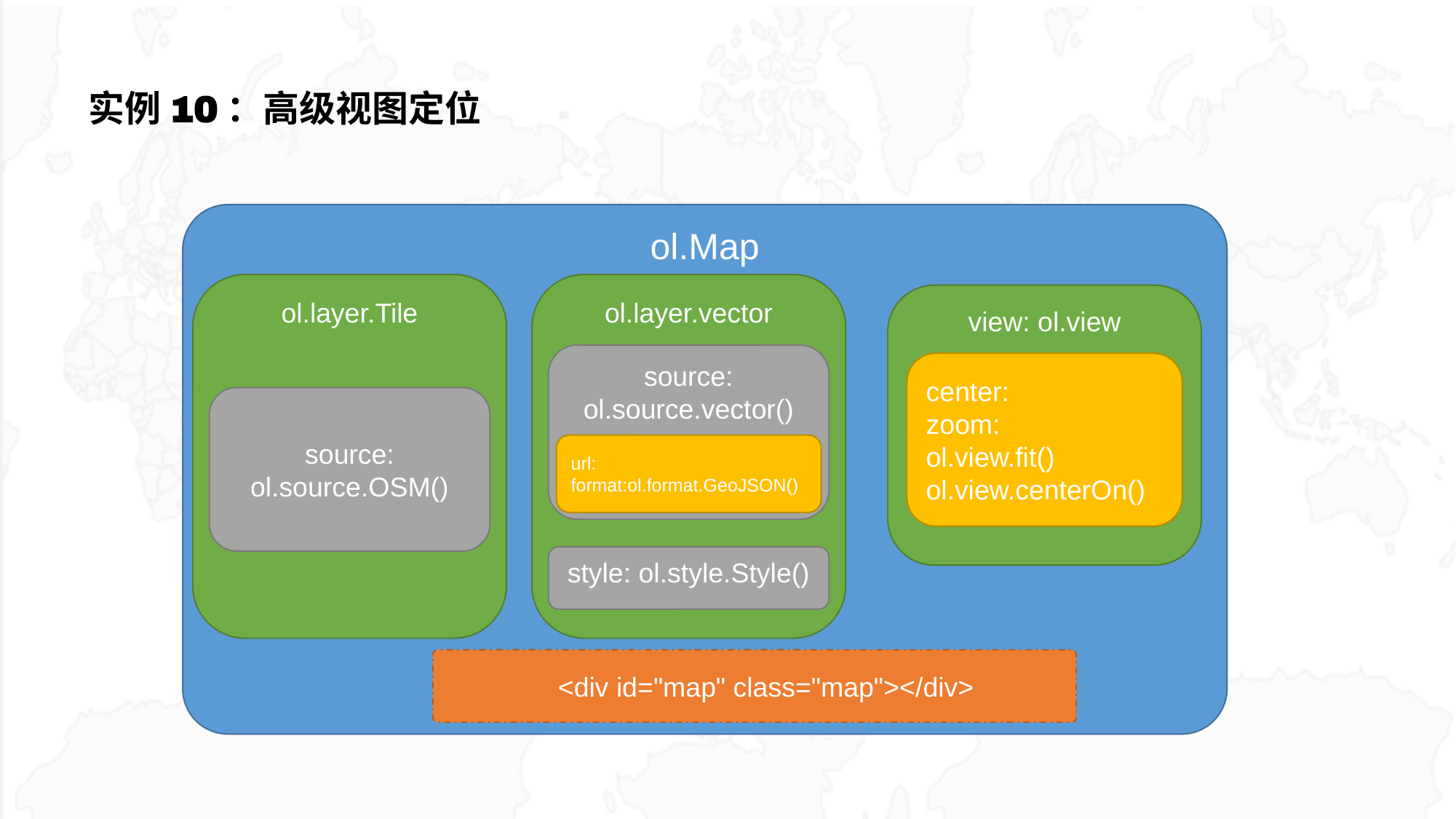

# 实例10：高级视图定位
ol.Map
ol.layer.Tile
ol.layer.vector
view: ol.view
source: ol.source.vector()
center:
zoom:
ol.view.fit()
ol.view.centerOn()
source: ol.source.OSM()
url:
format:ol.format.GeoJSON()
style: ol.style.Style()
   <div id="map" class="map"></div>